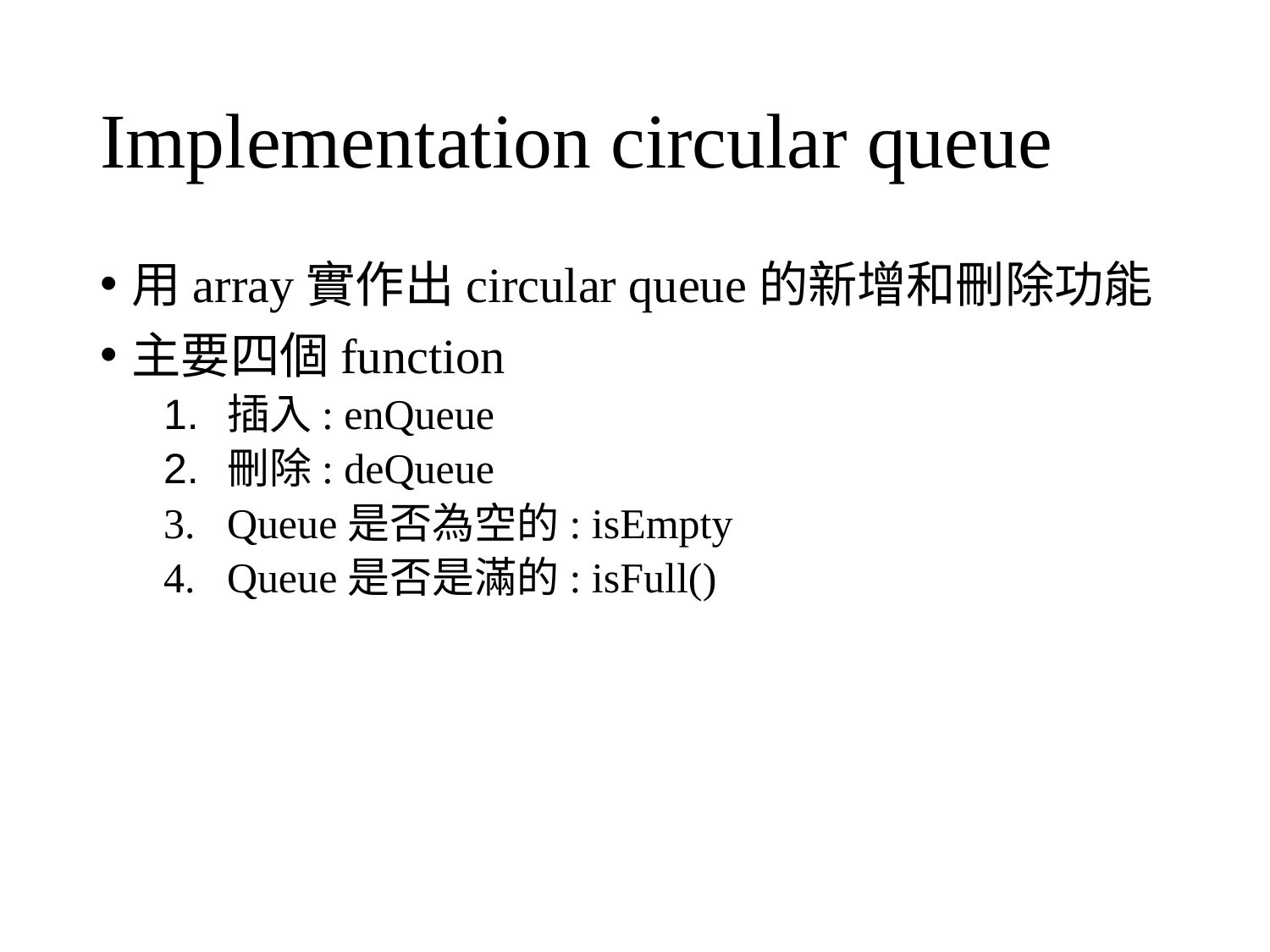

# Implementation circular queue
用array實作出circular queue的新增和刪除功能
主要四個function
插入: enQueue
刪除: deQueue
Queue是否為空的: isEmpty
Queue是否是滿的: isFull()